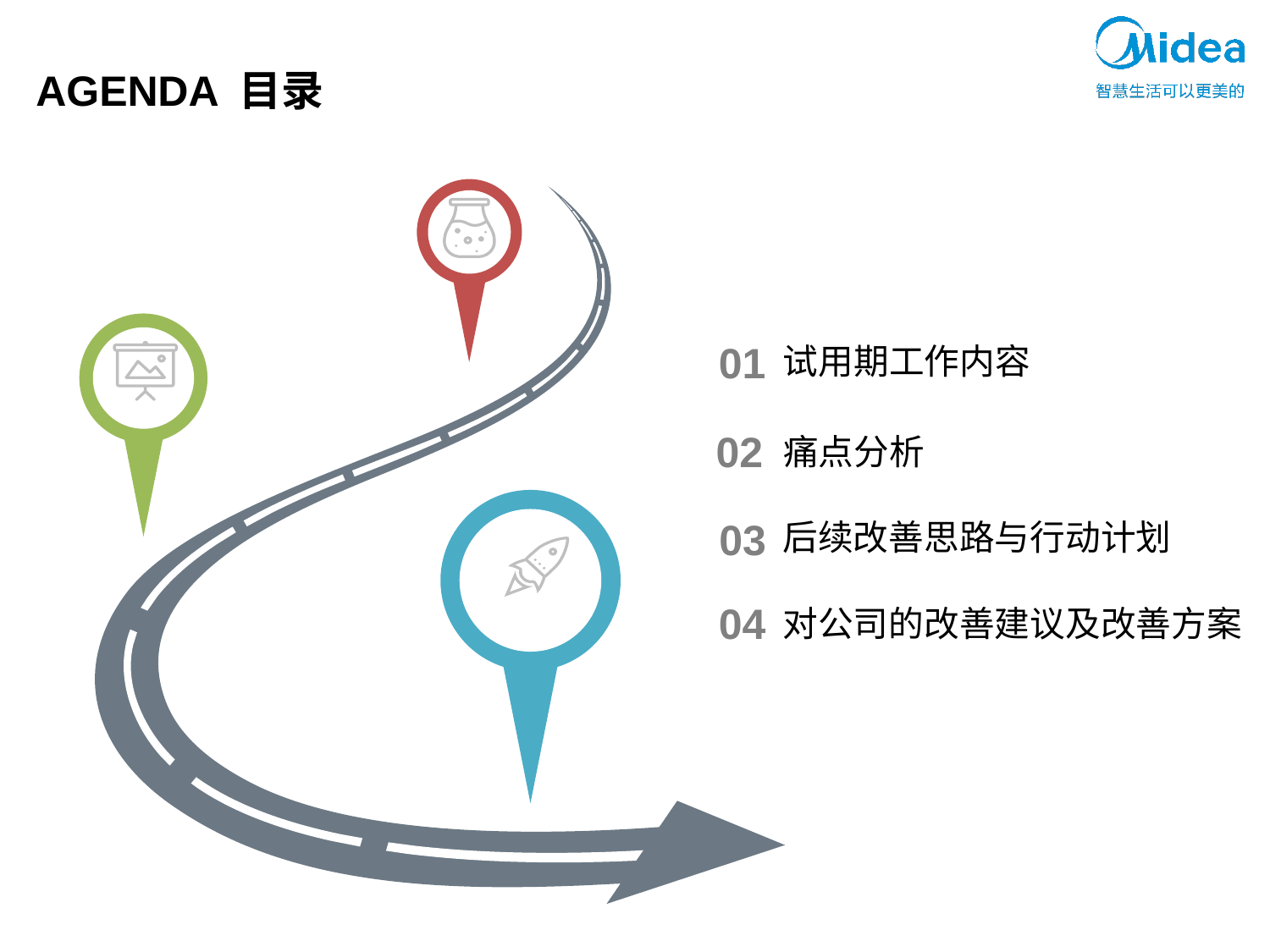

AGENDA 目录

01
试用期工作内容

02
痛点分析

03

后续改善思路与行动计划

04
对公司的改善建议及改善方案